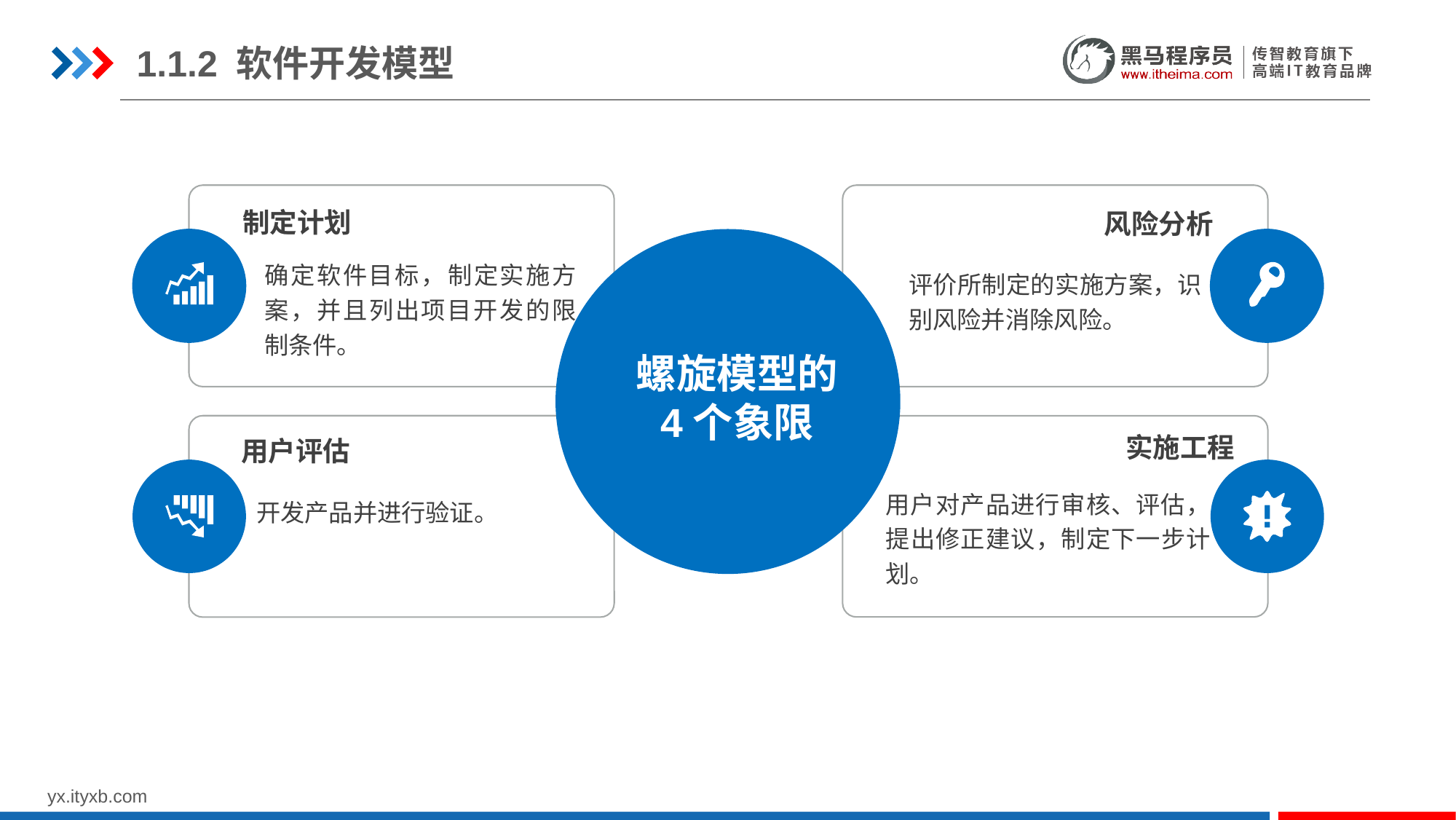

1.1.2 软件开发模型

制定计划
风险分析

确定软件目标，制定实施方案，并且列出项目开发的限制条件。
评价所制定的实施方案，识别风险并消除风险。
螺旋模型的4个象限

实施工程
用户评估

用户对产品进行审核、评估，提出修正建议，制定下一步计划。

开发产品并进行验证。